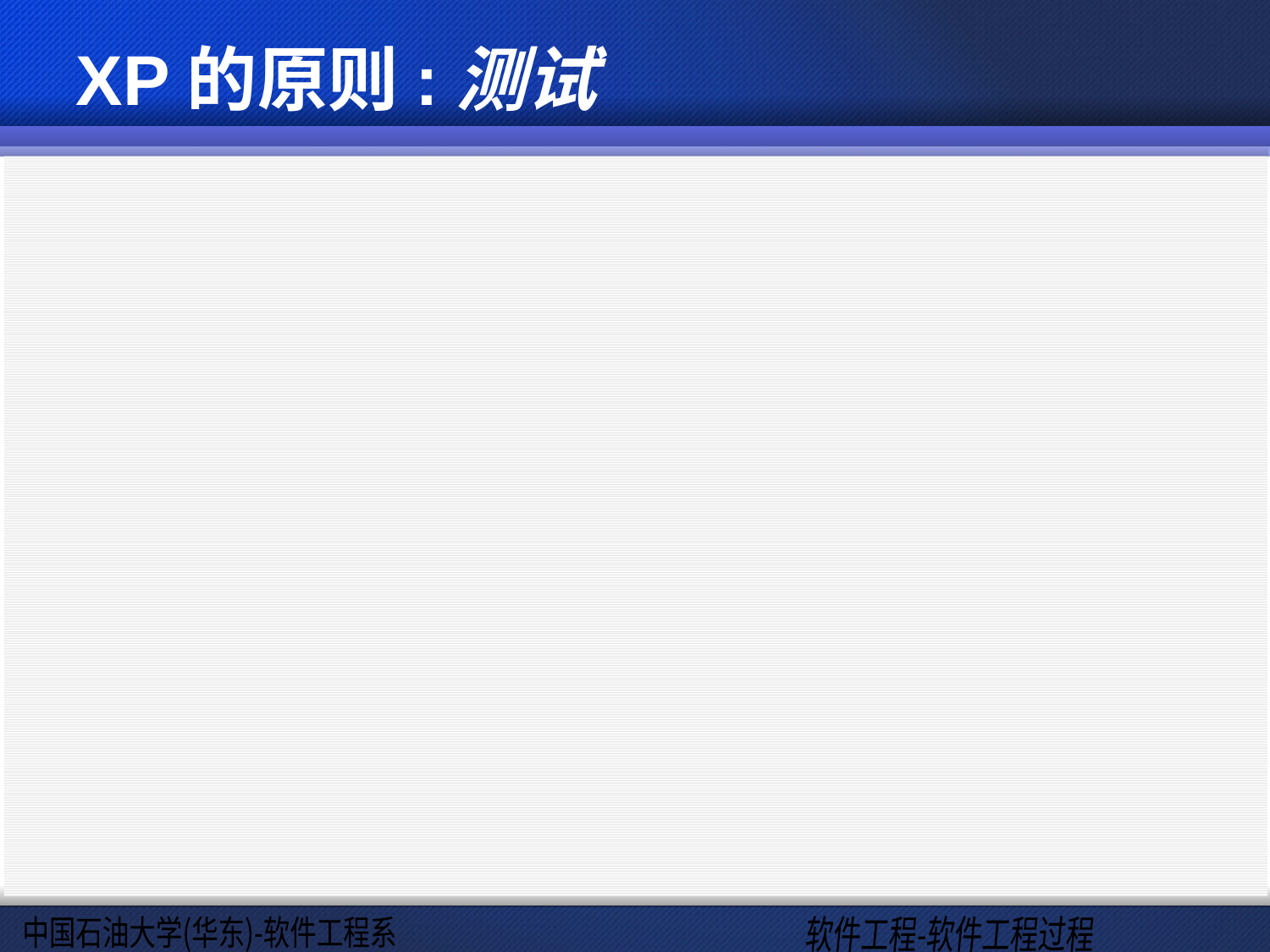

# XP的原则:测试
1．所有的代码都必须有单元测试
2．所有的代码在发布之前必须通过所有单元测试
3．当一个BUG发现时，就增加新的测试
4．经常运行验收测试，并公布分数
推荐工具：Junit